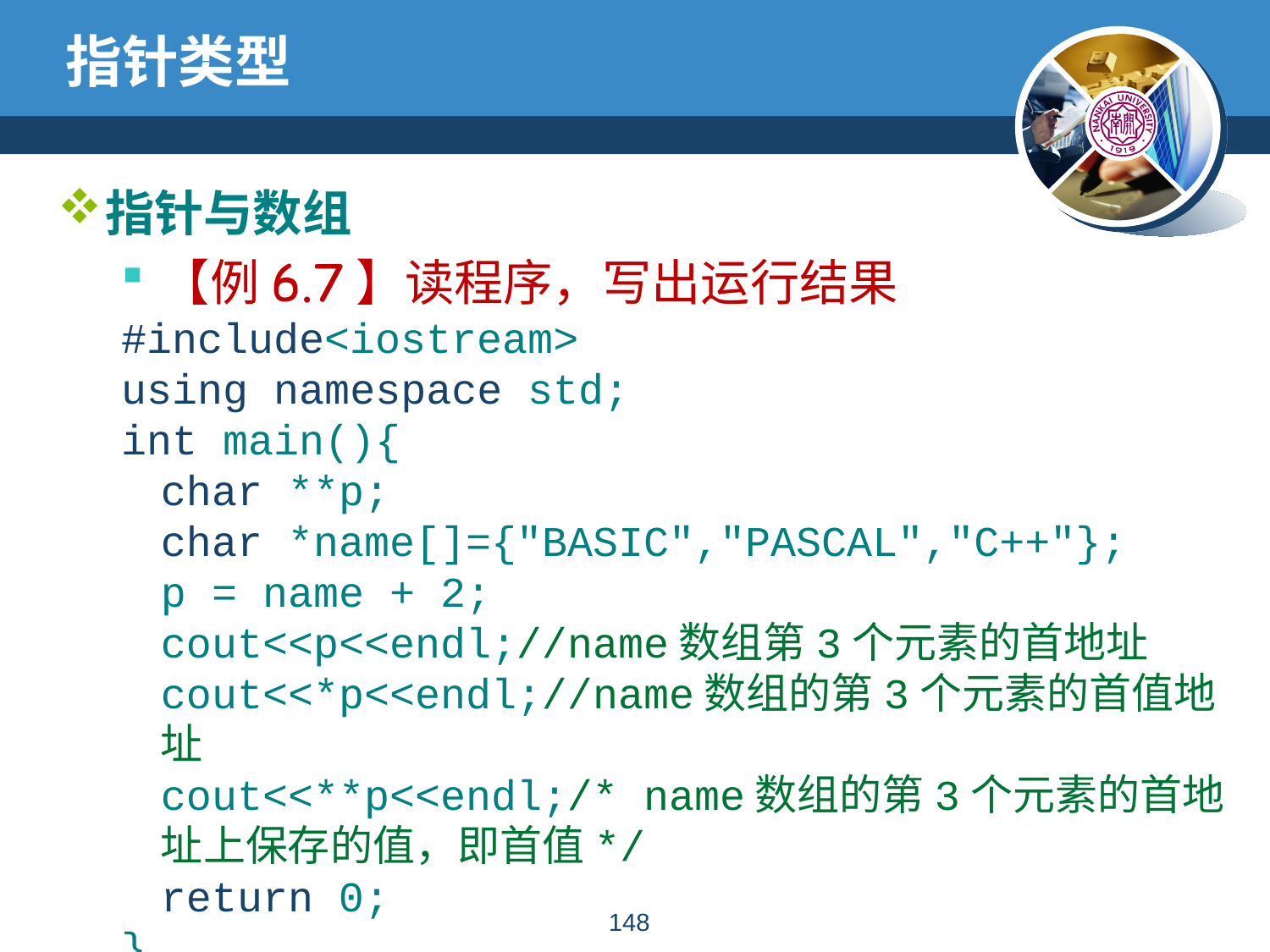

# 指针类型
指针与数组
【例6.7】读程序，写出运行结果
#include<iostream>
using namespace std;
int main(){
	char **p;
	char *name[]={"BASIC","PASCAL","C++"};
	p = name + 2;
	cout<<p<<endl;//name数组第3个元素的首地址
	cout<<*p<<endl;//name数组的第3个元素的首值地址
	cout<<**p<<endl;/* name数组的第3个元素的首地址上保存的值，即首值*/
	return 0;
}
148